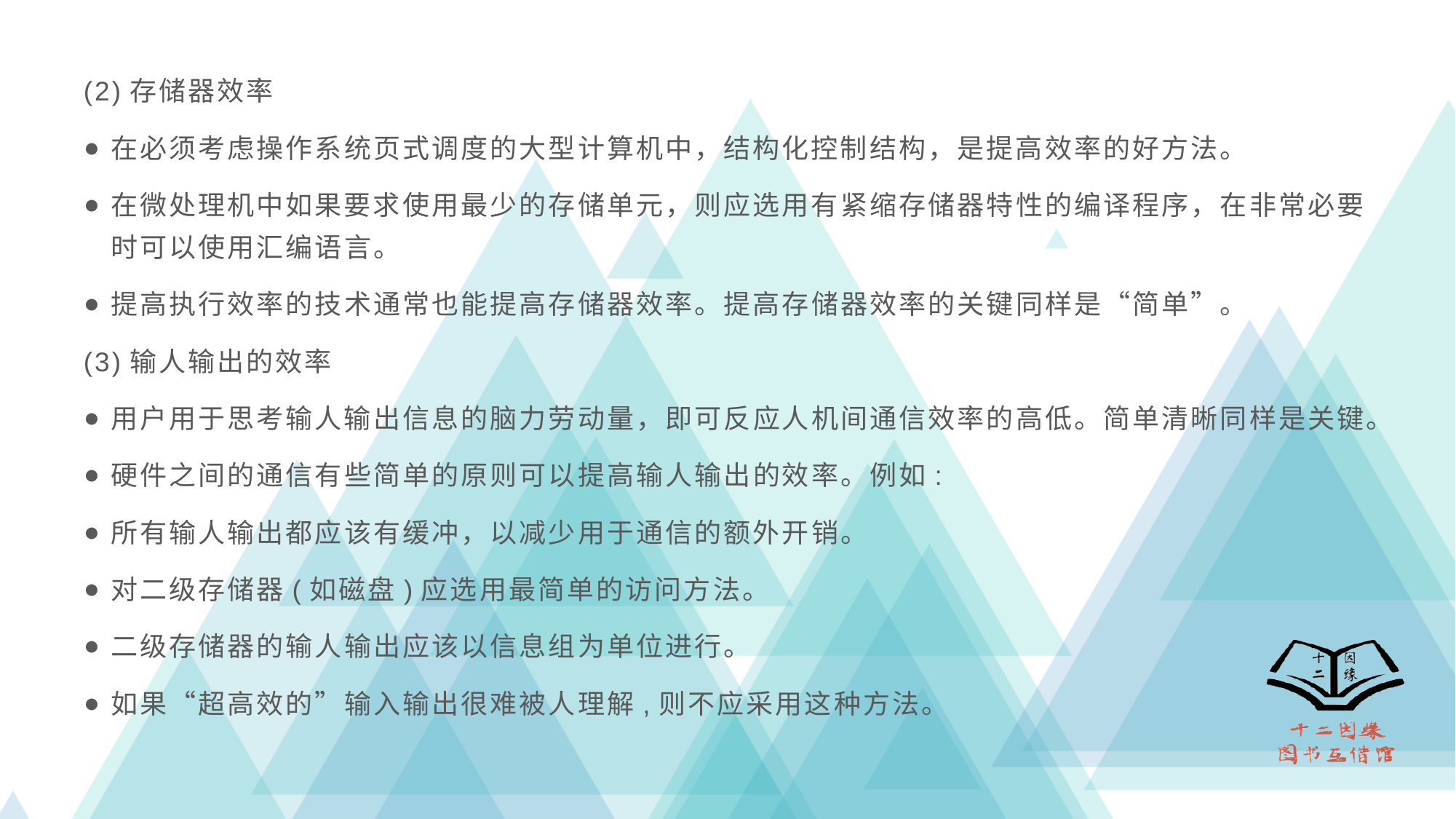

(2)存储器效率
在必须考虑操作系统页式调度的大型计算机中，结构化控制结构，是提高效率的好方法。
在微处理机中如果要求使用最少的存储单元，则应选用有紧缩存储器特性的编译程序，在非常必要时可以使用汇编语言。
提高执行效率的技术通常也能提高存储器效率。提高存储器效率的关键同样是“简单”。
(3)输人输出的效率
用户用于思考输人输出信息的脑力劳动量，即可反应人机间通信效率的高低。简单清晰同样是关键。
硬件之间的通信有些简单的原则可以提高输人输出的效率。例如:
所有输人输出都应该有缓冲，以减少用于通信的额外开销。
对二级存储器(如磁盘)应选用最简单的访问方法。
二级存储器的输人输出应该以信息组为单位进行。
如果“超高效的”输入输出很难被人理解,则不应采用这种方法。